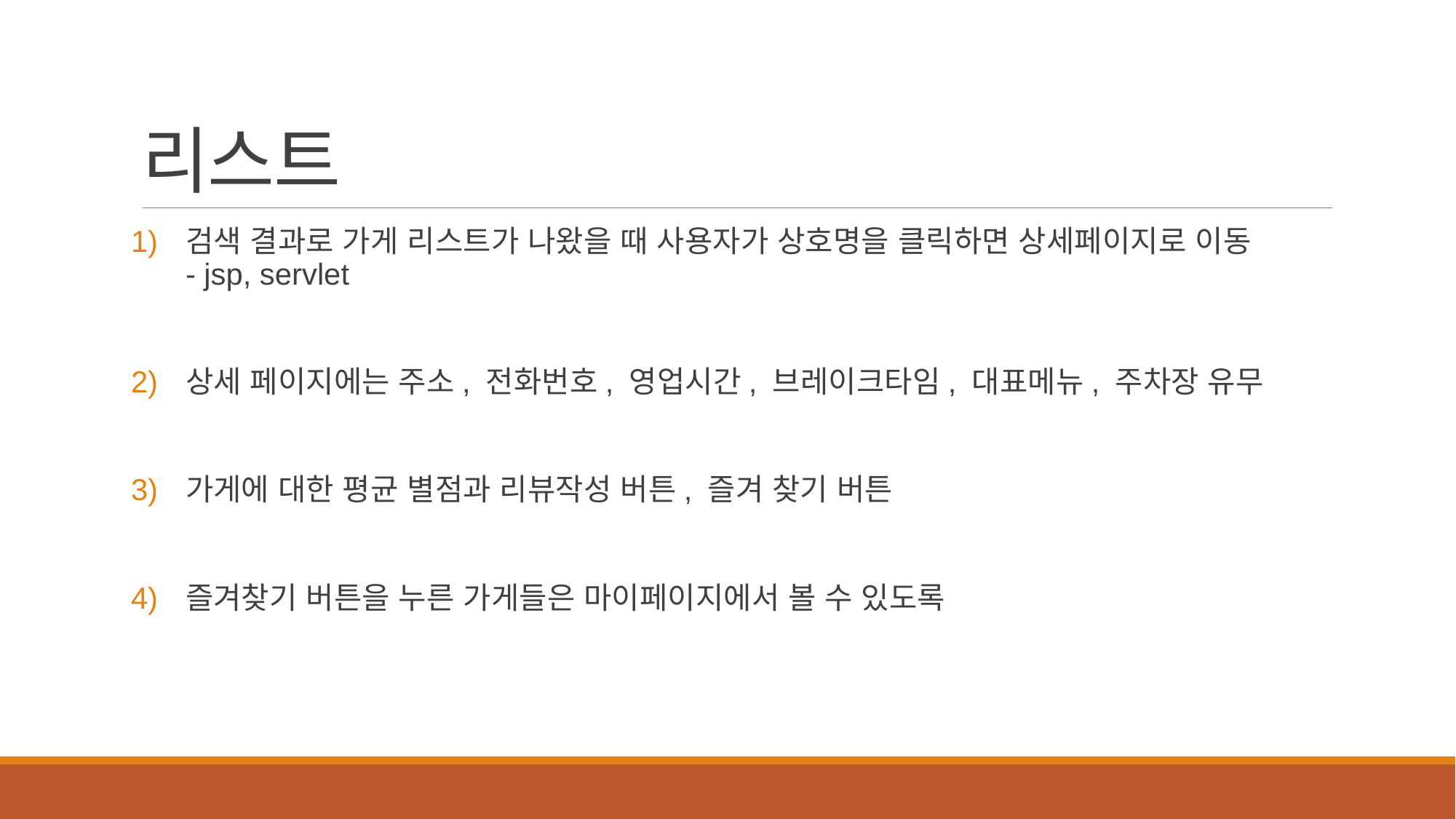

# 리스트
검색 결과로 가게 리스트가 나왔을 때 사용자가 상호명을 클릭하면 상세페이지로 이동        - jsp, servlet

상세 페이지에는 주소, 전화번호, 영업시간, 브레이크타임, 대표메뉴, 주차장 유무

가게에 대한 평균 별점과 리뷰작성 버튼, 즐겨 찾기 버튼

즐겨찾기 버튼을 누른 가게들은 마이페이지에서 볼 수 있도록